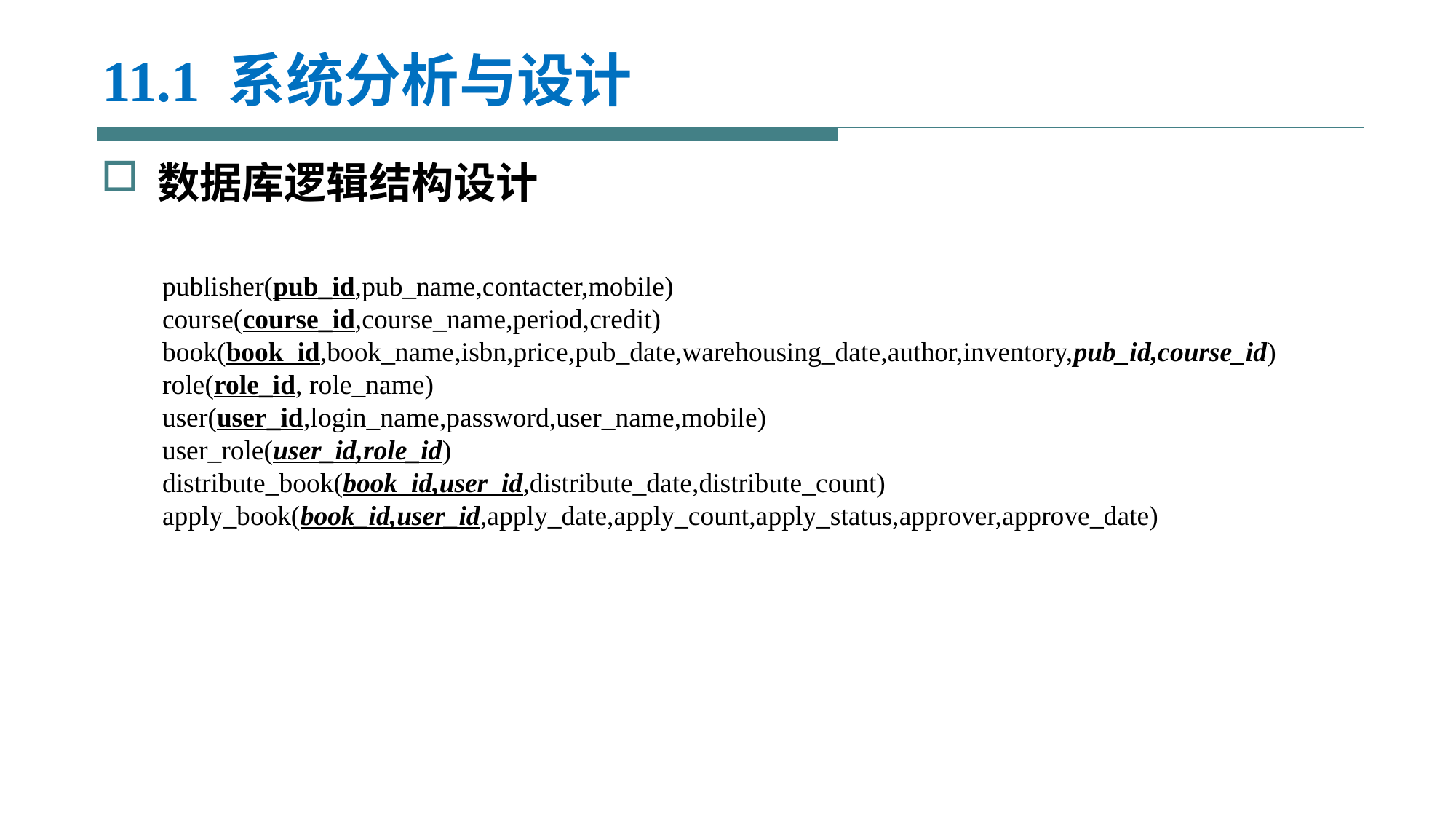

# 11.1 系统分析与设计
数据库逻辑结构设计
publisher(pub_id,pub_name,contacter,mobile)course(course_id,course_name,period,credit)book(book_id,book_name,isbn,price,pub_date,warehousing_date,author,inventory,pub_id,course_id)role(role_id, role_name)user(user_id,login_name,password,user_name,mobile)user_role(user_id,role_id)distribute_book(book_id,user_id,distribute_date,distribute_count)apply_book(book_id,user_id,apply_date,apply_count,apply_status,approver,approve_date)
6